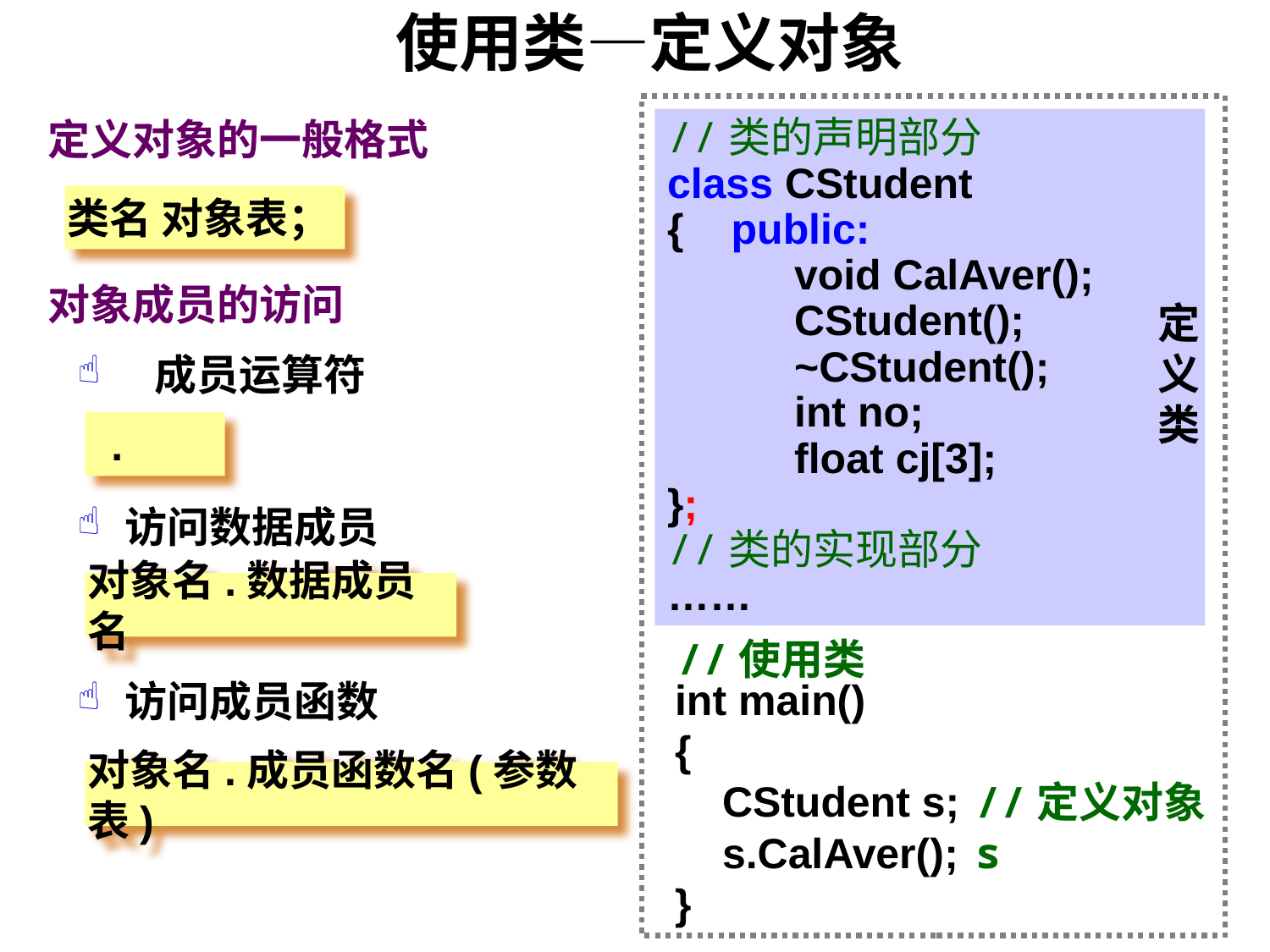

# 使用类—定义对象

定义对象的一般格式
//类的声明部分
class CStudent
{    public:
	void CalAver();
	CStudent();
	~CStudent();
  	int no;
	float cj[3];
};
//类的实现部分
……
类名 对象表；
对象成员的访问
定义类
  成员运算符
  .
访问数据成员
对象名.数据成员名
//使用类
int main()
{
    CStudent s;

访问成员函数
对象名.成员函数名(参数表)
//定义对象s
    s.CalAver();
}